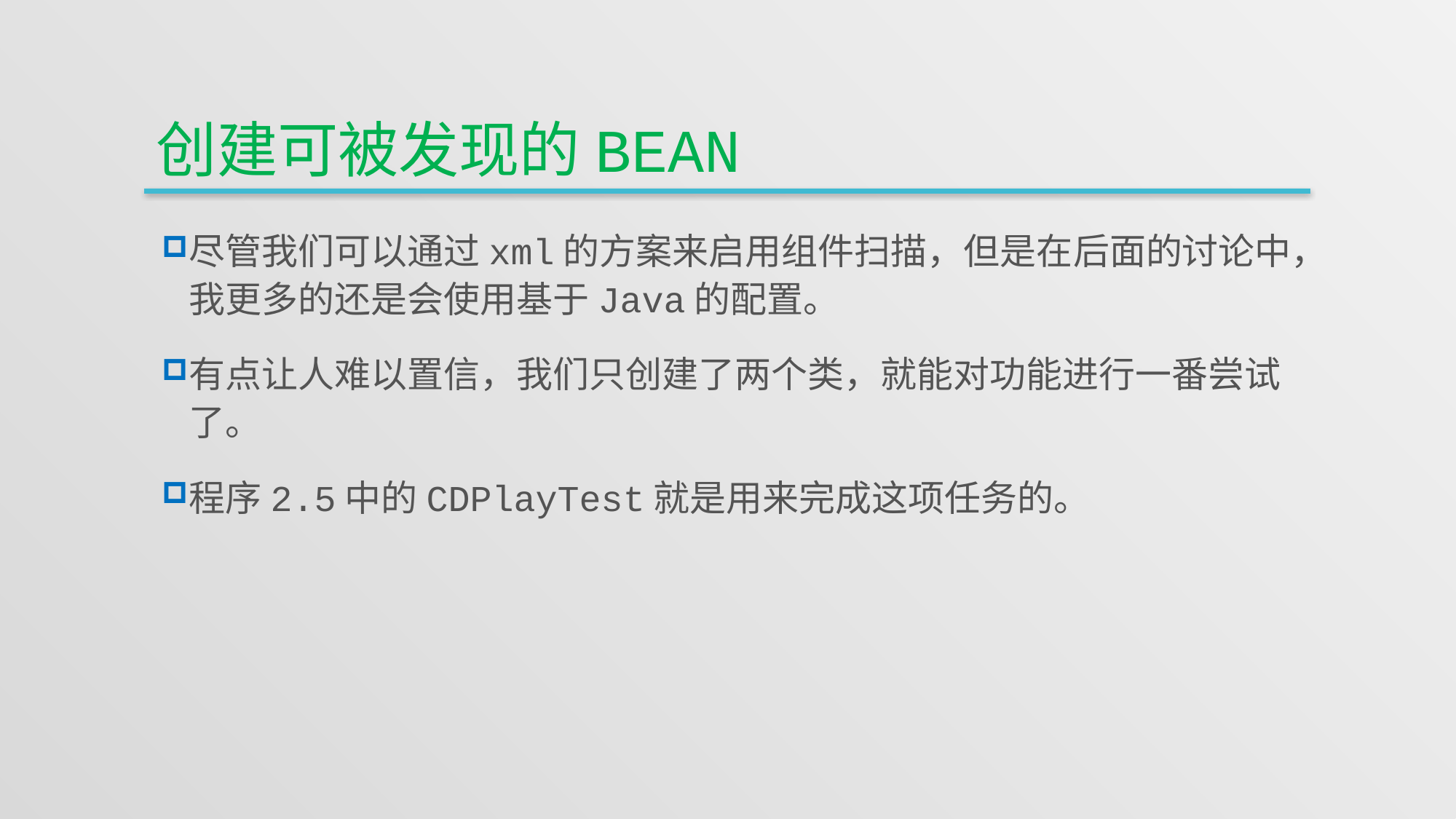

# 创建可被发现的bean
尽管我们可以通过xml的方案来启用组件扫描，但是在后面的讨论中，我更多的还是会使用基于Java的配置。
有点让人难以置信，我们只创建了两个类，就能对功能进行一番尝试了。
程序2.5中的CDPlayTest就是用来完成这项任务的。